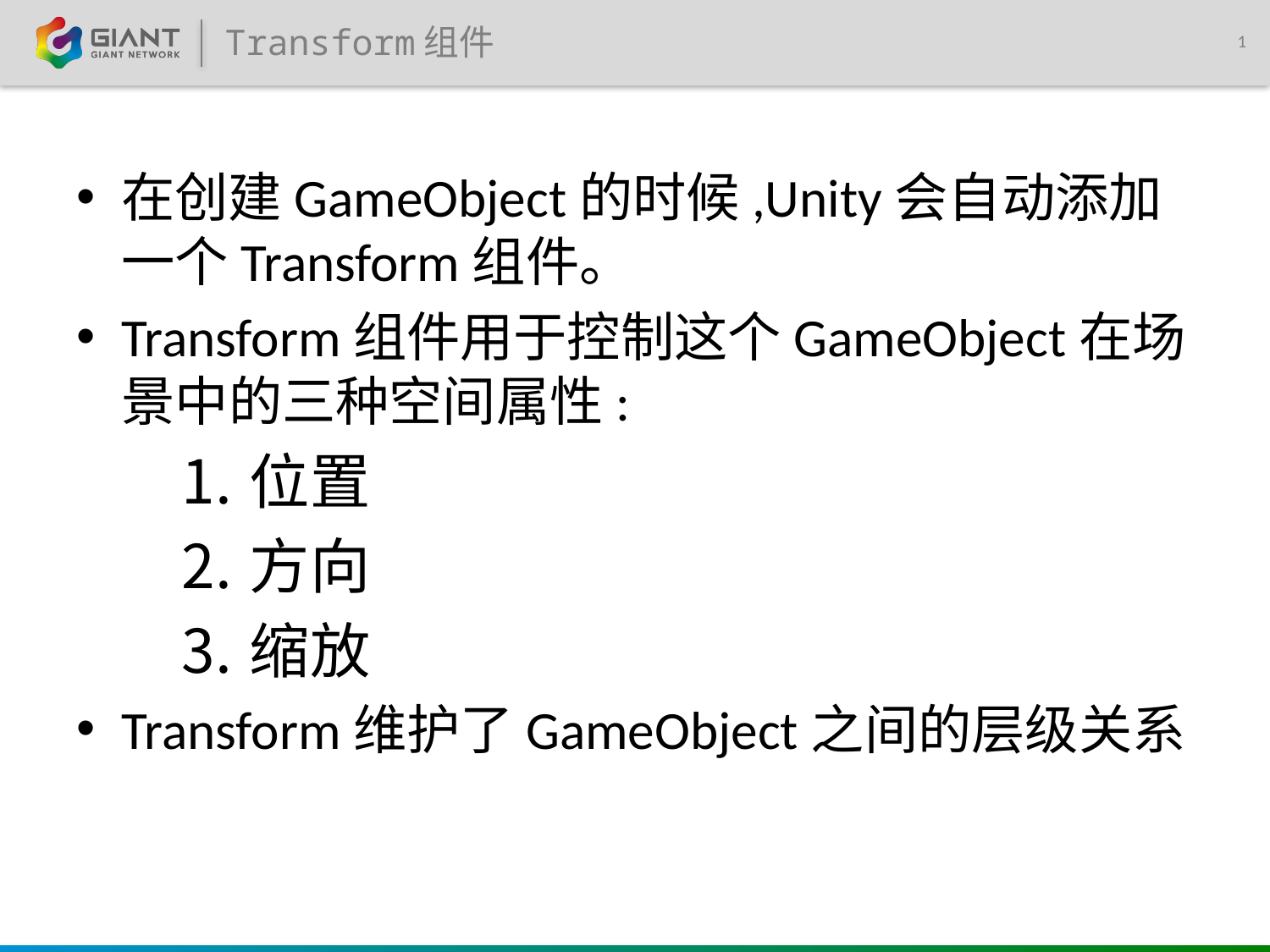

Transform组件
1
在创建GameObject的时候,Unity会自动添加一个Transform组件。
Transform组件用于控制这个GameObject在场景中的三种空间属性:
位置
方向
缩放
Transform维护了GameObject之间的层级关系